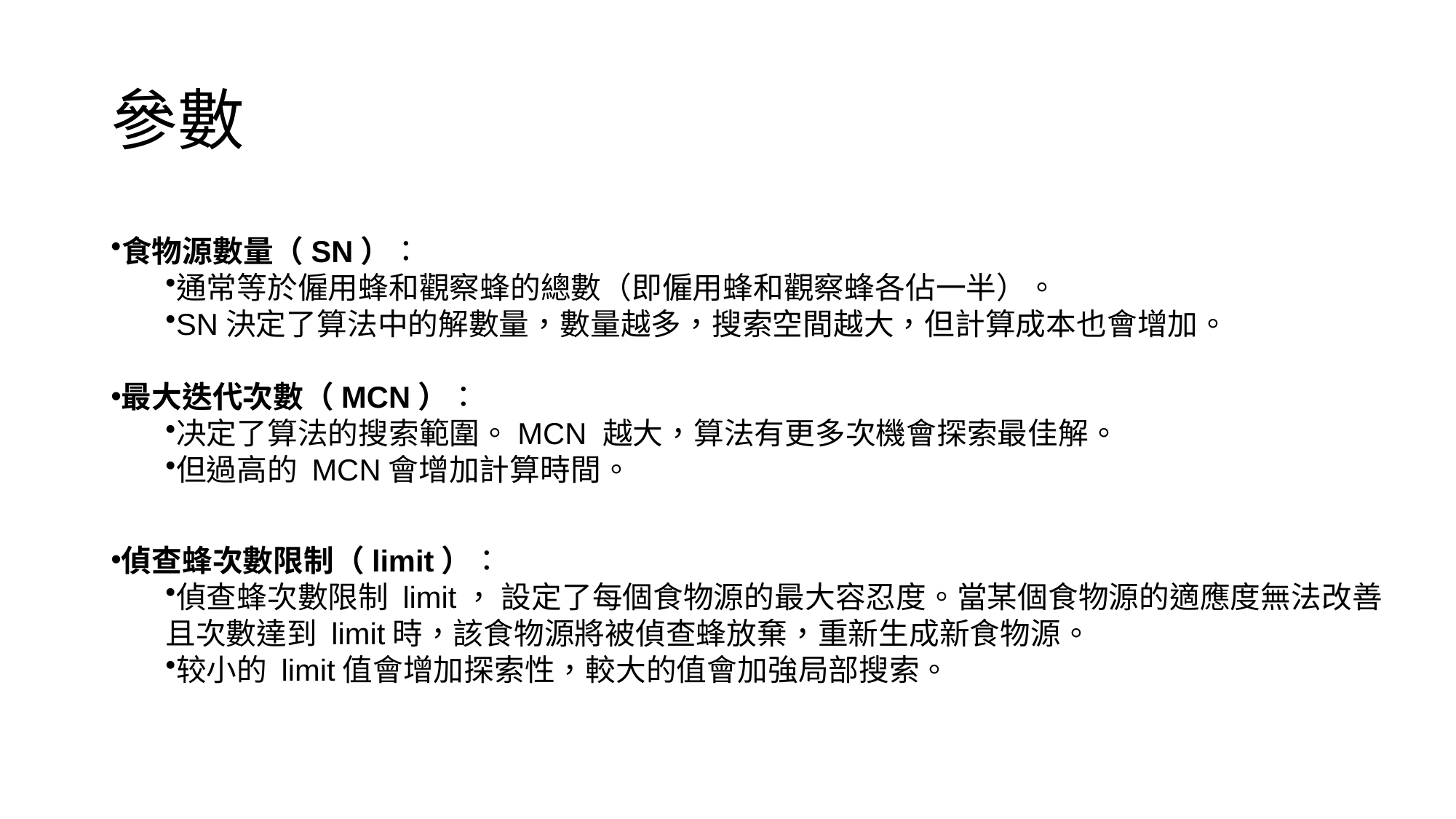

# 參數
食物源數量（SN）：
通常等於僱用蜂和觀察蜂的總數（即僱用蜂和觀察蜂各佔一半）。
SN決定了算法中的解數量，數量越多，搜索空間越大，但計算成本也會增加。

最大迭代次數（MCN）：
决定了算法的搜索範圍。MCN 越大，算法有更多次機會探索最佳解。
但過高的 MCN會增加計算時間。

偵查蜂次數限制（limit）：
偵查蜂次數限制 limit， 設定了每個食物源的最大容忍度。當某個食物源的適應度無法改善且次數達到 limit時，該食物源將被偵查蜂放棄，重新生成新食物源。
较小的 limit值會增加探索性，較大的值會加強局部搜索。